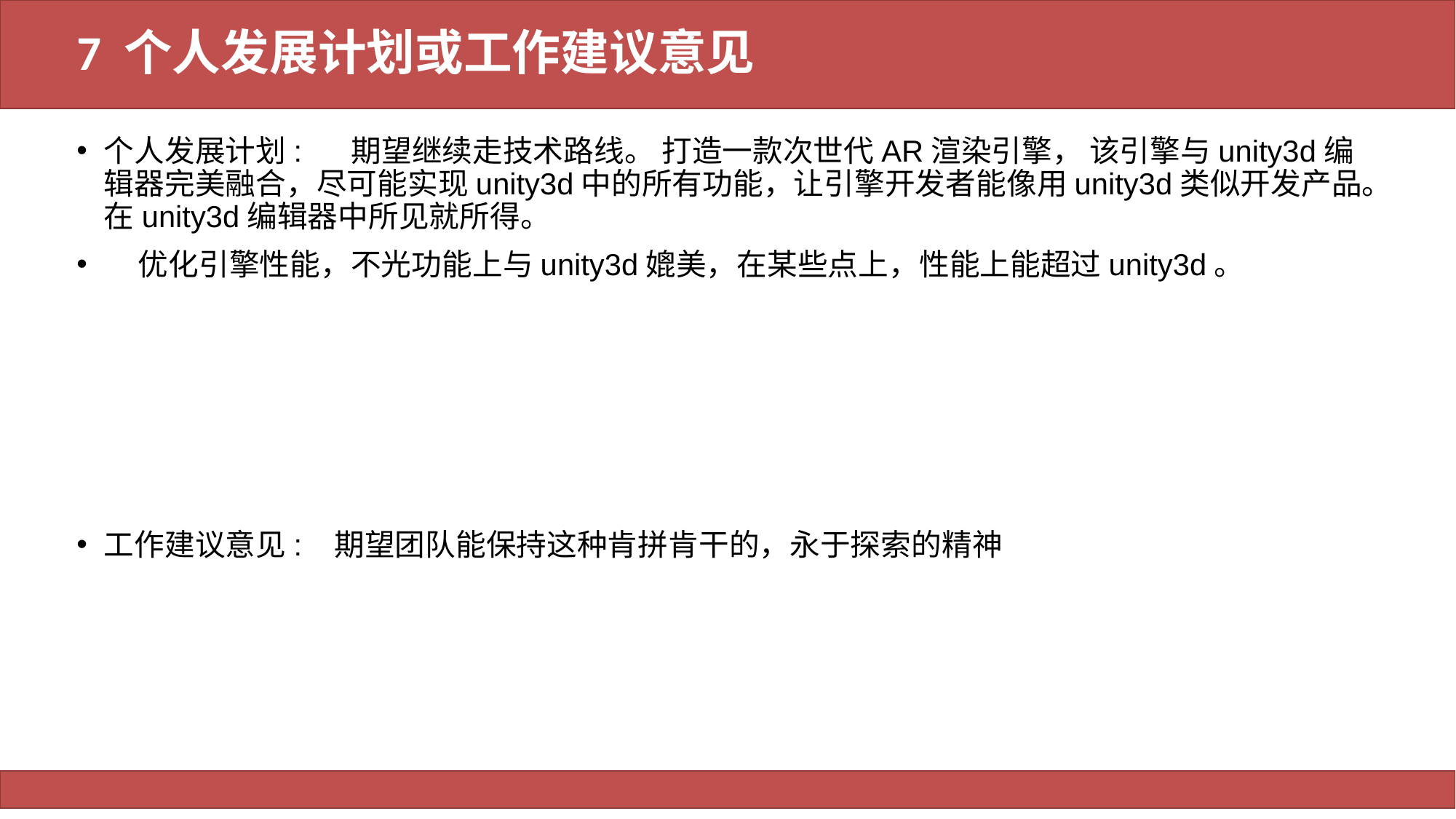

# 7 个人发展计划或工作建议意见
个人发展计划:     期望继续走技术路线。 打造一款次世代AR渲染引擎， 该引擎与unity3d编辑器完美融合，尽可能实现unity3d中的所有功能，让引擎开发者能像用unity3d类似开发产品。在unity3d编辑器中所见就所得。
    优化引擎性能，不光功能上与unity3d媲美，在某些点上，性能上能超过unity3d。

工作建议意见:   期望团队能保持这种肯拼肯干的，永于探索的精神